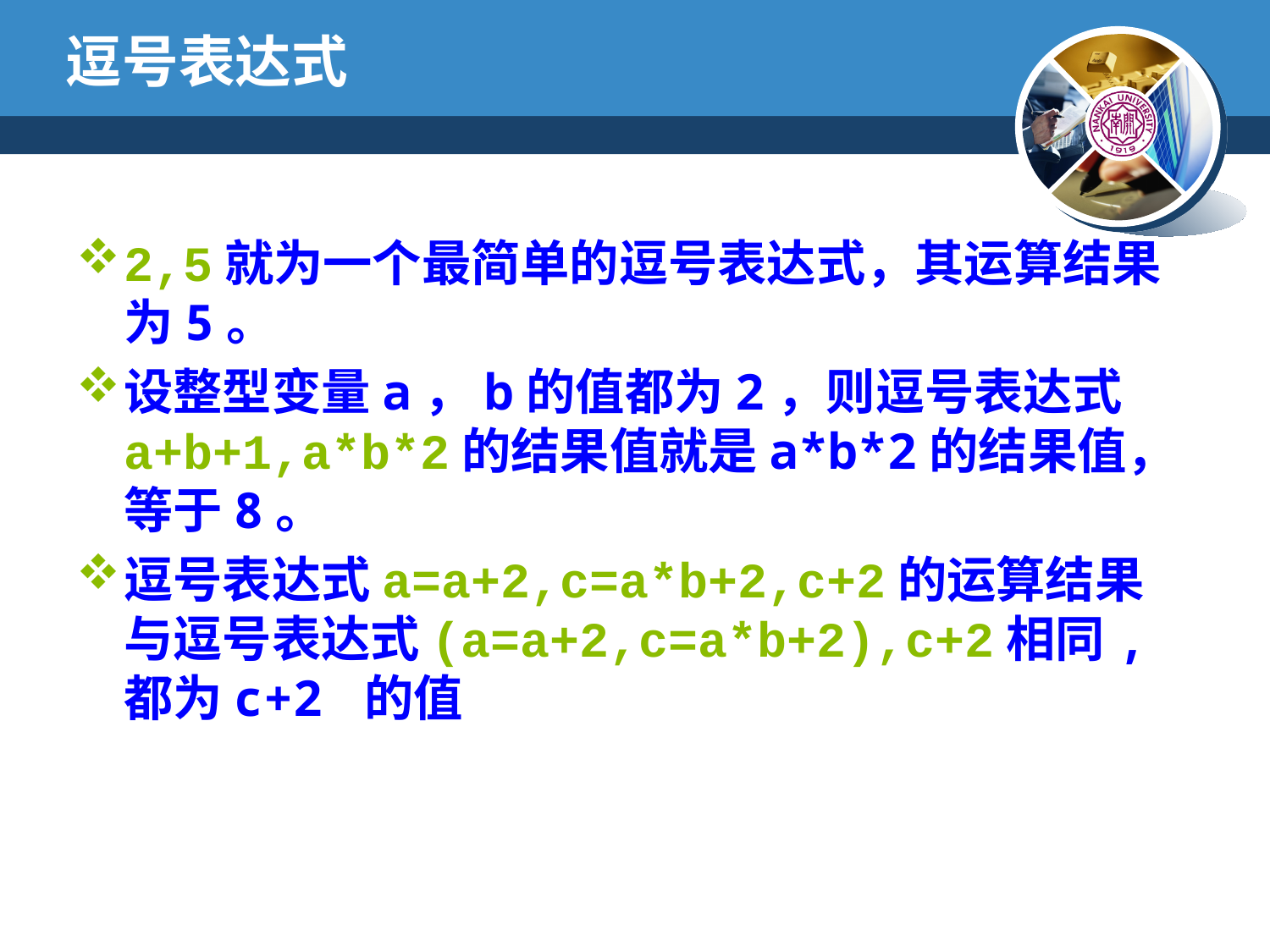

# 逗号表达式
2,5就为一个最简单的逗号表达式，其运算结果为5。
设整型变量a，b的值都为2，则逗号表达式 a+b+1,a*b*2的结果值就是a*b*2的结果值，等于8。
逗号表达式a=a+2,c=a*b+2,c+2的运算结果与逗号表达式(a=a+2,c=a*b+2),c+2相同,都为c+2 的值